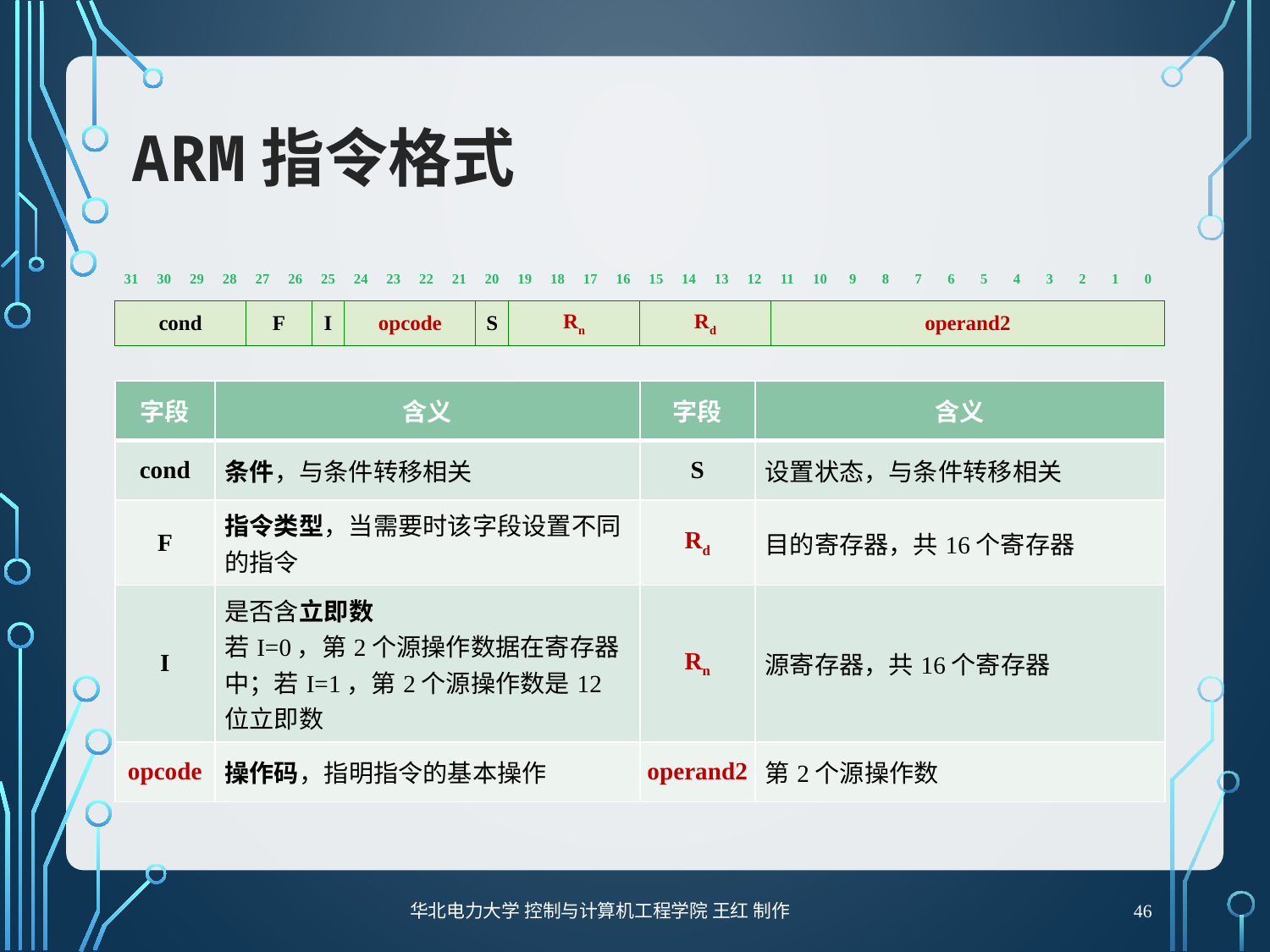

# ARM指令格式
| 31 | 30 | 29 | 28 | 27 | 26 | 25 | 24 | 23 | 22 | 21 | 20 | 19 | 18 | 17 | 16 | 15 | 14 | 13 | 12 | 11 | 10 | 9 | 8 | 7 | 6 | 5 | 4 | 3 | 2 | 1 | 0 |
| --- | --- | --- | --- | --- | --- | --- | --- | --- | --- | --- | --- | --- | --- | --- | --- | --- | --- | --- | --- | --- | --- | --- | --- | --- | --- | --- | --- | --- | --- | --- | --- |
| cond |  |  |  | F |  | I | opcode |  |  |  | S | Rn |  |  |  | Rd |  |  |  | operand2 |  |  |  |  |  |  |  |  |  |  |  |
| 字段 | 含义 | 字段 | 含义 |
| --- | --- | --- | --- |
| cond | 条件，与条件转移相关 | S | 设置状态，与条件转移相关 |
| F | 指令类型，当需要时该字段设置不同的指令 | Rd | 目的寄存器，共16个寄存器 |
| I | 是否含立即数 若I=0，第2个源操作数据在寄存器中；若I=1，第2个源操作数是12位立即数 | Rn | 源寄存器，共16个寄存器 |
| opcode | 操作码，指明指令的基本操作 | operand2 | 第2个源操作数 |
46
华北电力大学 控制与计算机工程学院 王红 制作